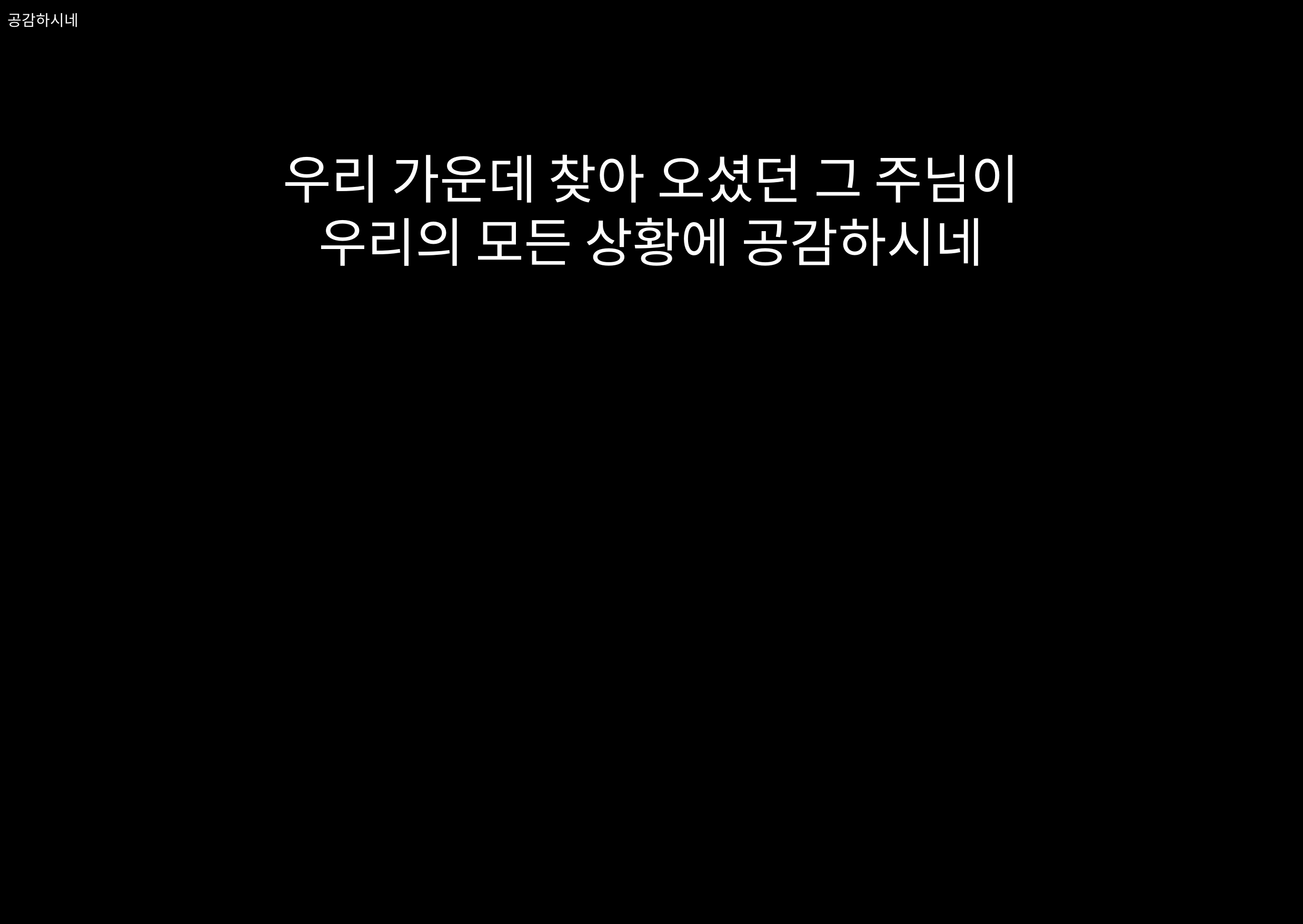

공감하시네
우리 가운데 찾아 오셨던 그 주님이
우리의 모든 상황에 공감하시네